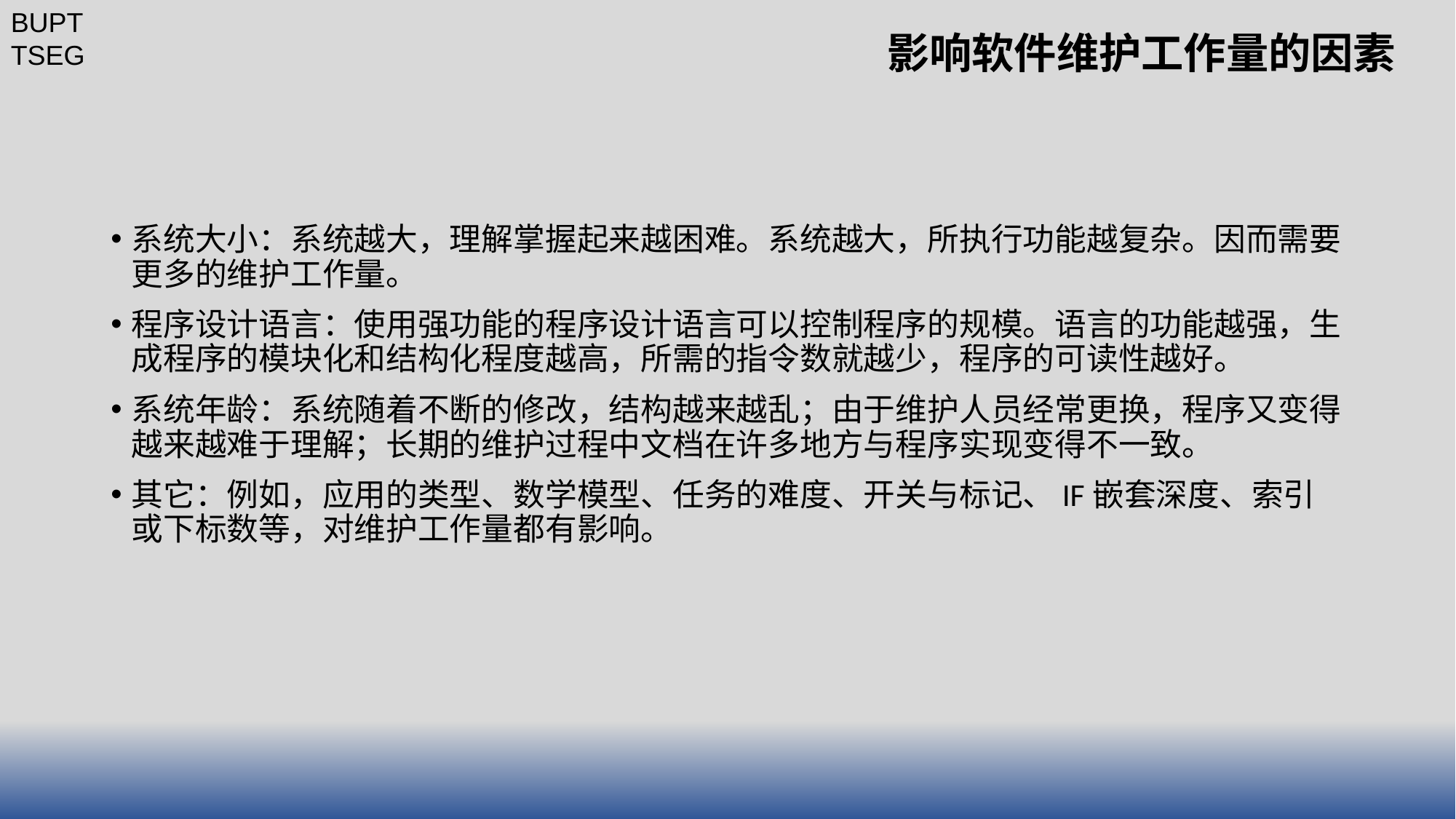

# 影响软件维护工作量的因素
系统大小：系统越大，理解掌握起来越困难。系统越大，所执行功能越复杂。因而需要更多的维护工作量。
程序设计语言：使用强功能的程序设计语言可以控制程序的规模。语言的功能越强，生成程序的模块化和结构化程度越高，所需的指令数就越少，程序的可读性越好。
系统年龄：系统随着不断的修改，结构越来越乱；由于维护人员经常更换，程序又变得越来越难于理解；长期的维护过程中文档在许多地方与程序实现变得不一致。
其它：例如，应用的类型、数学模型、任务的难度、开关与标记、IF嵌套深度、索引或下标数等，对维护工作量都有影响。